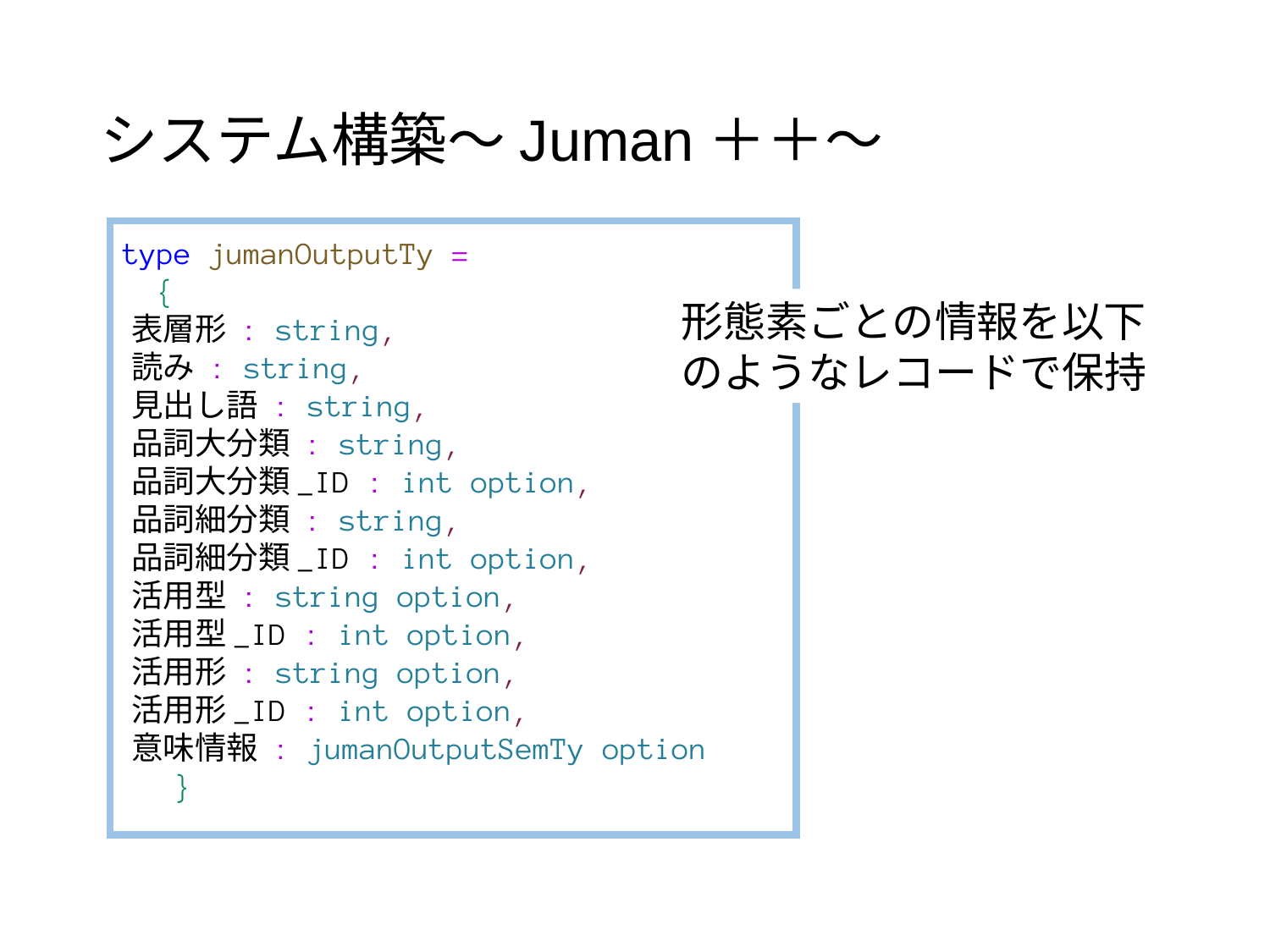

# システム構築～Juman＋＋～

  type jumanOutputTy =
    {
     表層形 : string,
     読み : string,
     見出し語 : string,
     品詞大分類 : string,
     品詞大分類_ID : int option,
     品詞細分類 : string,
     品詞細分類_ID : int option,
     活用型 : string option,
     活用型_ID : int option,
     活用形 : string option,
     活用形_ID : int option,
     意味情報 : jumanOutputSemTy option
     }

形態素ごとの情報を以下のようなレコードで保持